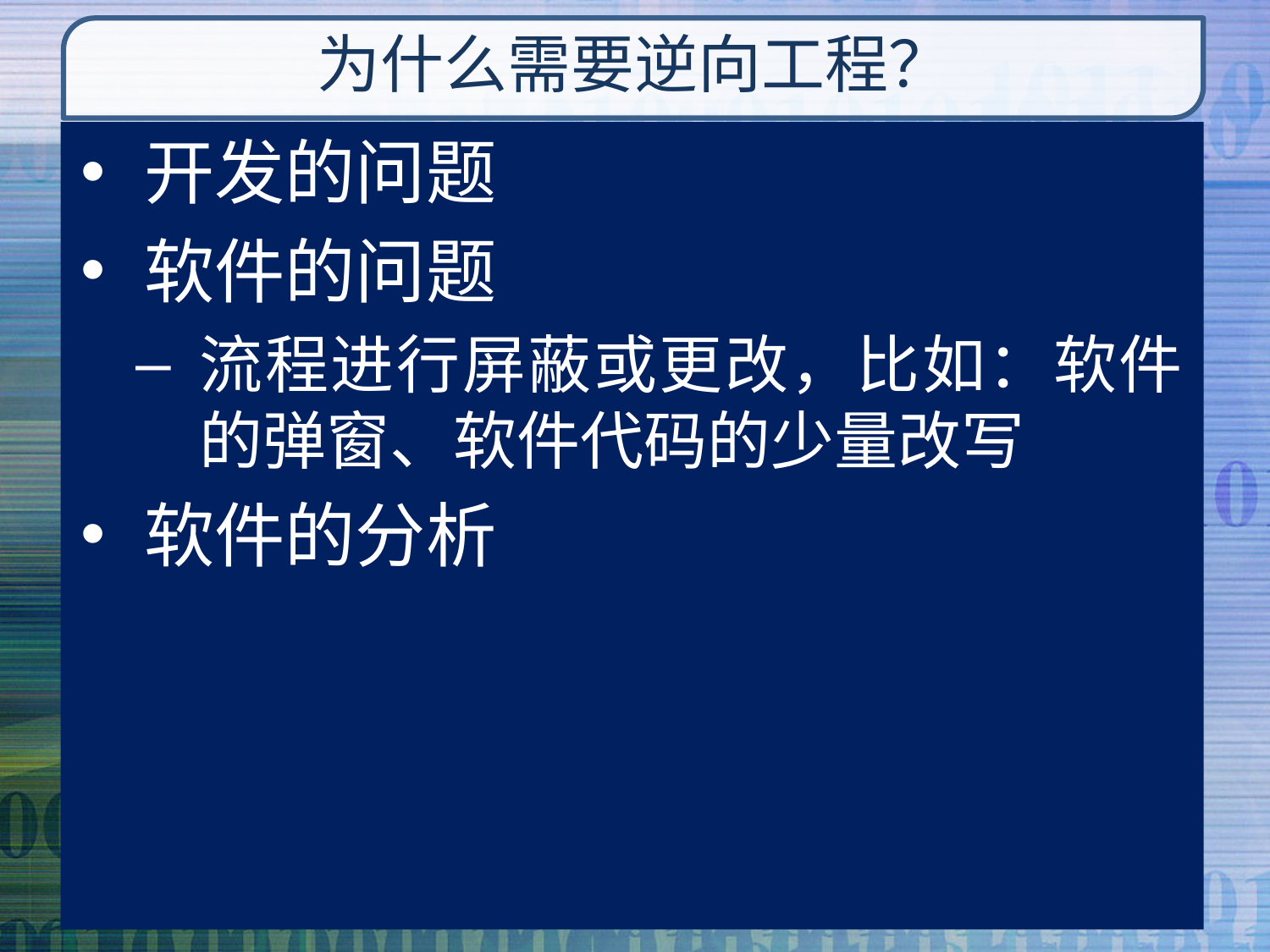

# 为什么需要逆向工程？
开发的问题
软件的问题
流程进行屏蔽或更改，比如：软件的弹窗、软件代码的少量改写
软件的分析